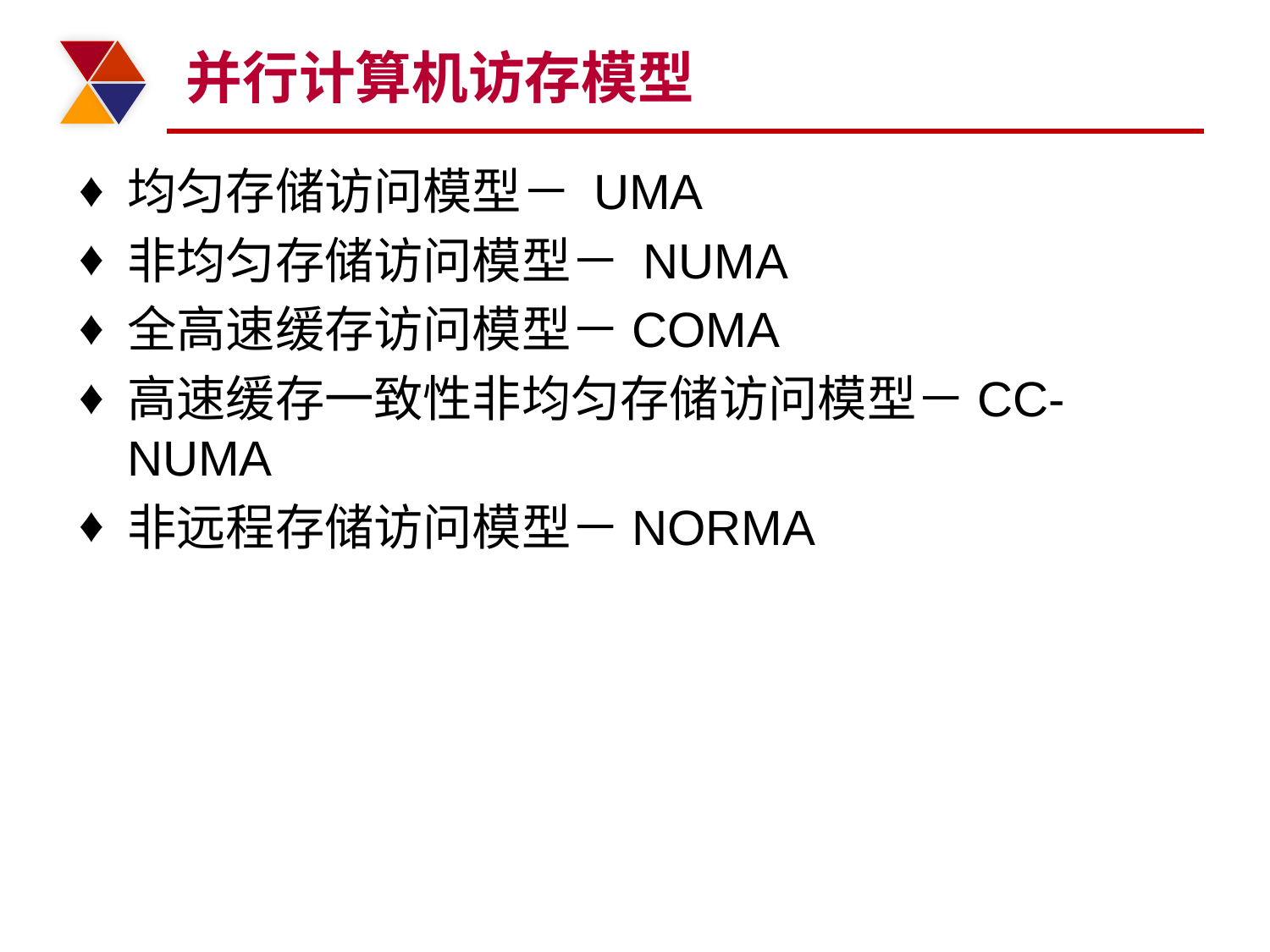

# 并行计算机访存模型
均匀存储访问模型－ UMA
非均匀存储访问模型－ NUMA
全高速缓存访问模型－COMA
高速缓存一致性非均匀存储访问模型－CC-NUMA
非远程存储访问模型－NORMA